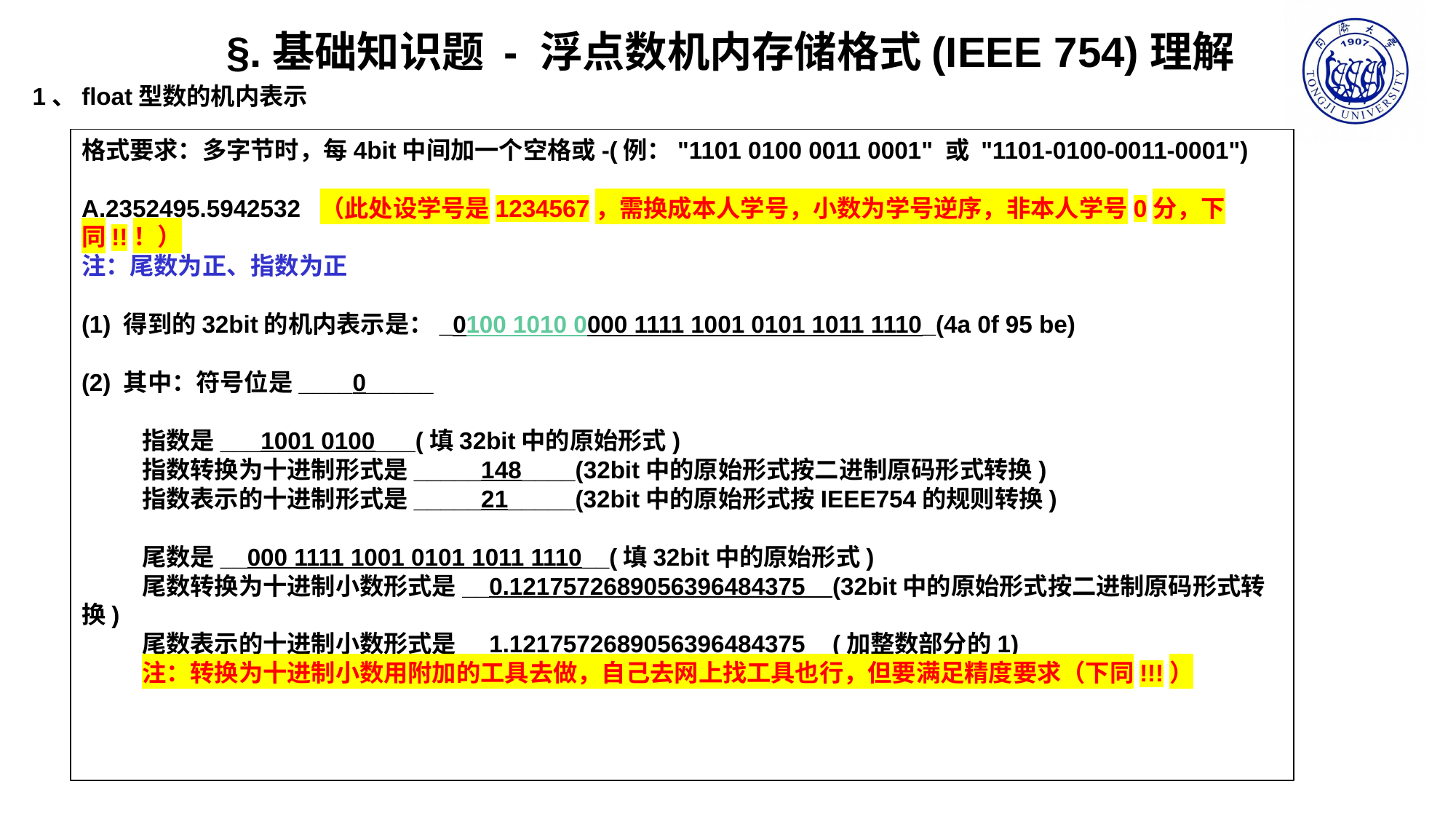

§.基础知识题 - 浮点数机内存储格式(IEEE 754)理解
1、float型数的机内表示
格式要求：多字节时，每4bit中间加一个空格或-(例："1101 0100 0011 0001" 或 "1101-0100-0011-0001")

A.2352495.5942532  （此处设学号是1234567，需换成本人学号，小数为学号逆序，非本人学号0分，下同!!！）
注：尾数为正、指数为正

(1) 得到的32bit的机内表示是：_0100 1010 0000 1111 1001 0101 1011 1110_(4a 0f 95 be)

(2) 其中：符号位是____0_____

          指数是___1001 0100___(填32bit中的原始形式)
          指数转换为十进制形式是_____148____(32bit中的原始形式按二进制原码形式转换)
          指数表示的十进制形式是_____21_____(32bit中的原始形式按IEEE754的规则转换)

          尾数是__000 1111 1001 0101 1011 1110__(填32bit中的原始形式)
          尾数转换为十进制小数形式是__0.1217572689056396484375__(32bit中的原始形式按二进制原码形式转换)
          尾数表示的十进制小数形式是__1.1217572689056396484375__(加整数部分的1)
          注：转换为十进制小数用附加的工具去做，自己去网上找工具也行，但要满足精度要求（下同!!!）